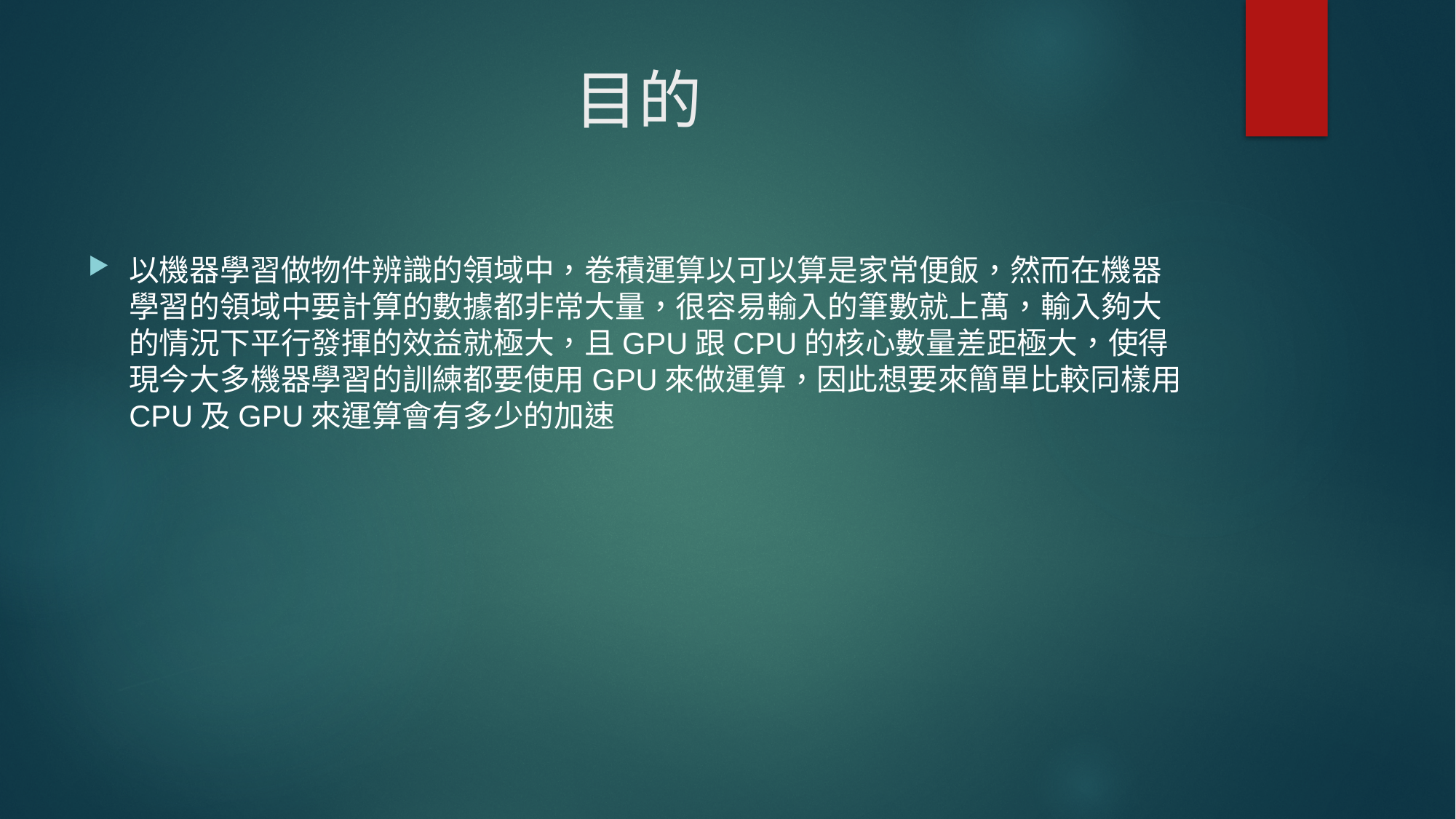

# 目的
以機器學習做物件辨識的領域中，卷積運算以可以算是家常便飯，然而在機器學習的領域中要計算的數據都非常大量，很容易輸入的筆數就上萬，輸入夠大的情況下平行發揮的效益就極大，且GPU跟CPU的核心數量差距極大，使得現今大多機器學習的訓練都要使用GPU來做運算，因此想要來簡單比較同樣用CPU及GPU來運算會有多少的加速